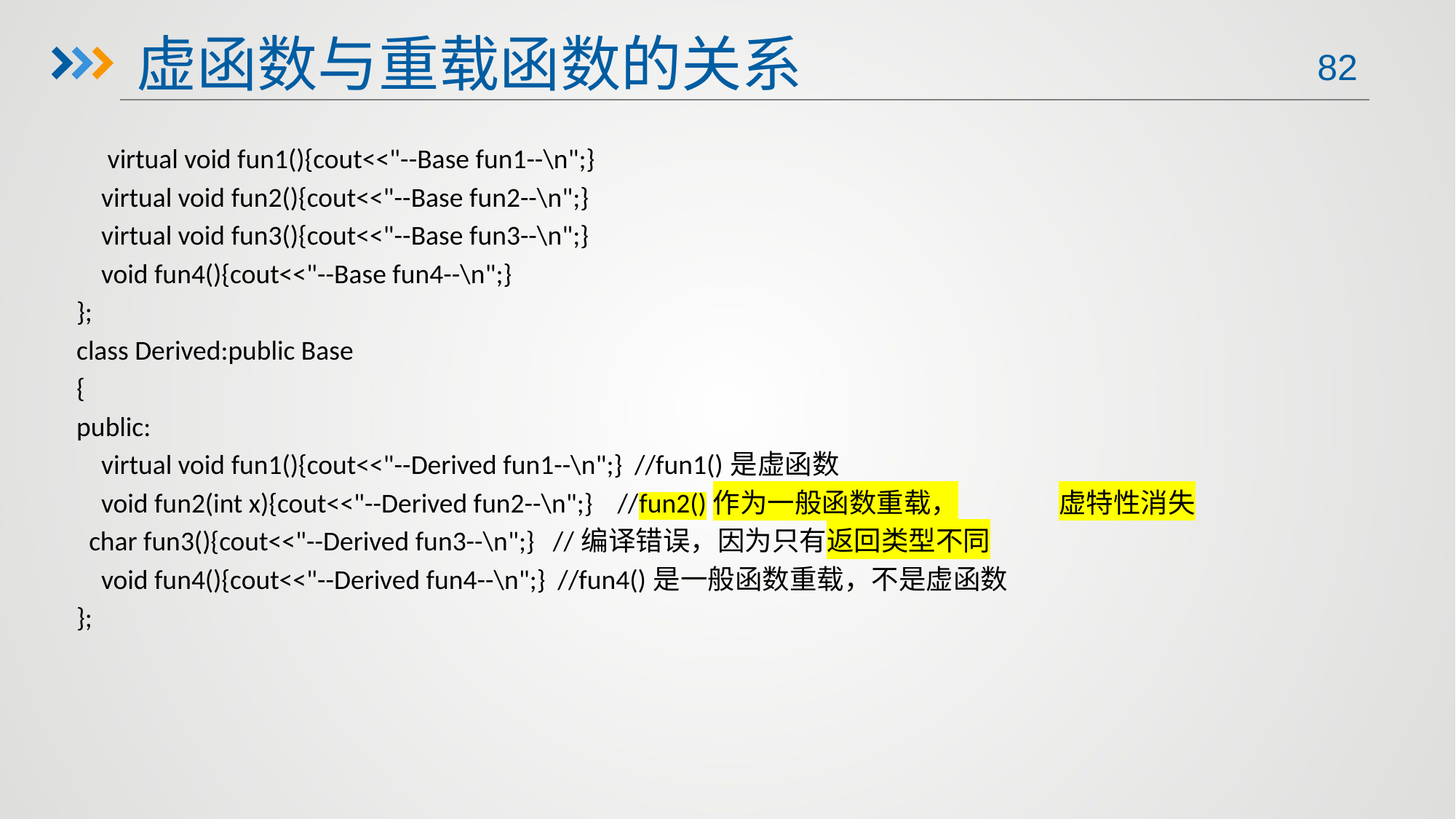

虚函数与重载函数的关系
     virtual void fun1(){cout<<"--Base fun1--\n";}
    virtual void fun2(){cout<<"--Base fun2--\n";}
    virtual void fun3(){cout<<"--Base fun3--\n";}
    void fun4(){cout<<"--Base fun4--\n";}
};
class Derived:public Base
{
public:
    virtual void fun1(){cout<<"--Derived fun1--\n";}  //fun1()是虚函数
    void fun2(int x){cout<<"--Derived fun2--\n";}    //fun2()作为一般函数重载，	虚特性消失
  char fun3(){cout<<"--Derived fun3--\n";}   //编译错误，因为只有返回类型不同
    void fun4(){cout<<"--Derived fun4--\n";}  //fun4()是一般函数重载，不是虚函数
};